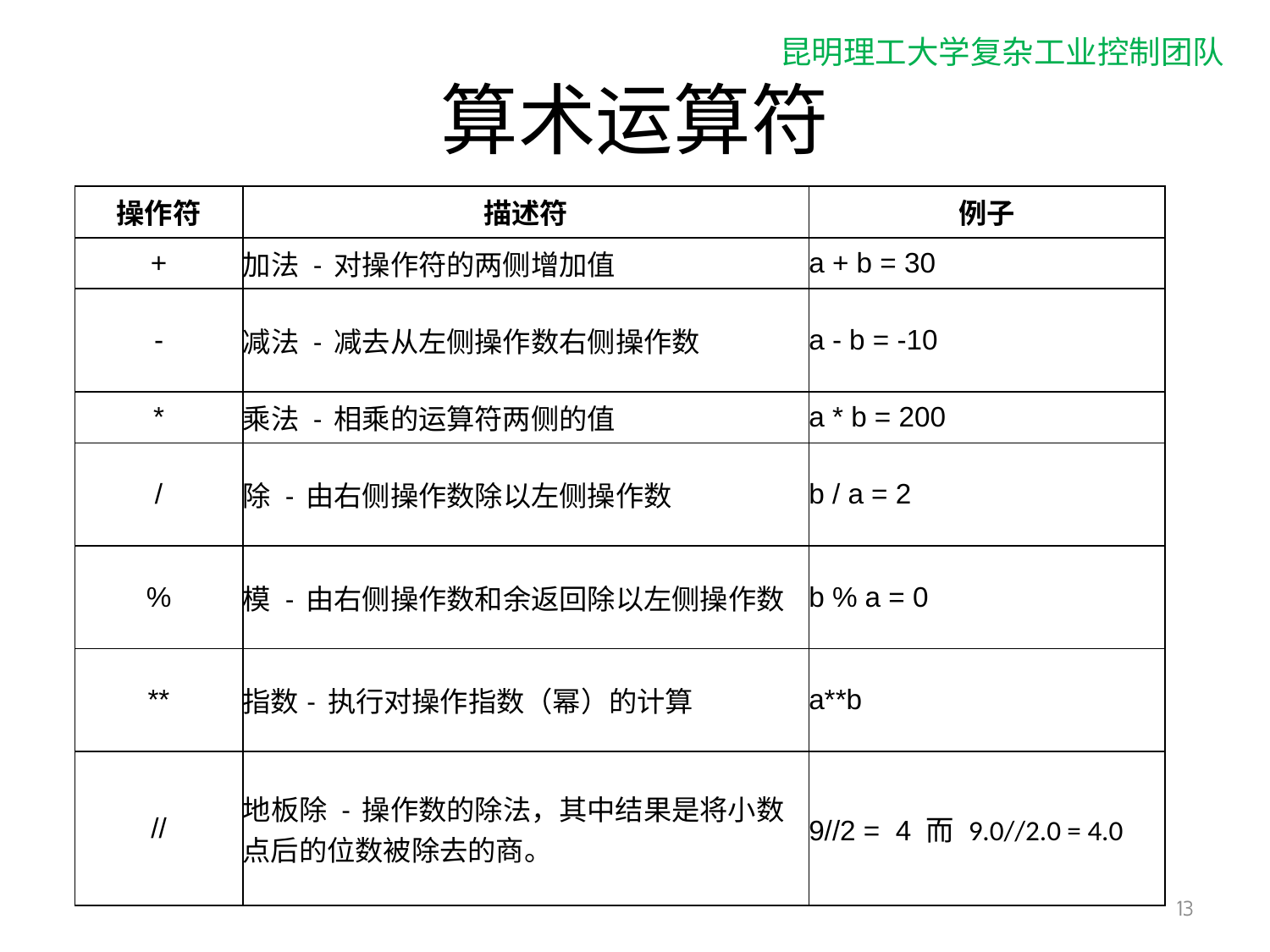

# 算术运算符
| 操作符 | 描述符 | 例子 |
| --- | --- | --- |
| + | 加法 - 对操作符的两侧增加值 | a + b = 30 |
| - | 减法 - 减去从左侧操作数右侧操作数 | a - b = -10 |
| \* | 乘法 - 相乘的运算符两侧的值 | a \* b = 200 |
| / | 除 - 由右侧操作数除以左侧操作数 | b / a = 2 |
| % | 模 - 由右侧操作数和余返回除以左侧操作数 | b % a = 0 |
| \*\* | 指数- 执行对操作指数（幂）的计算 | a\*\*b |
| // | 地板除 - 操作数的除法，其中结果是将小数点后的位数被除去的商。 | 9//2 =  4 而 9.0//2.0 = 4.0 |
13